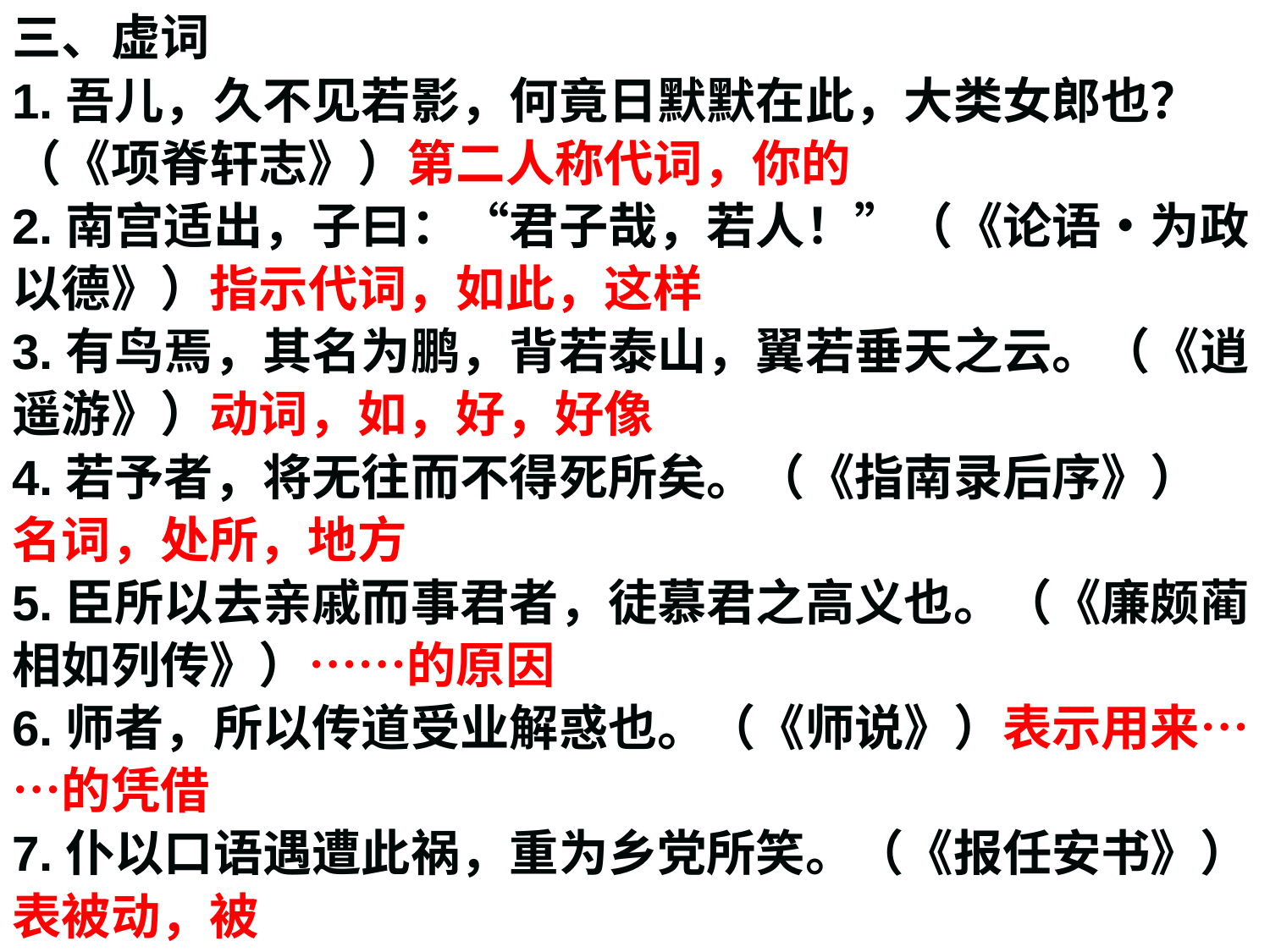

三、虚词
1.吾儿，久不见若影，何竟日默默在此，大类女郎也？（《项脊轩志》）第二人称代词，你的
2.南宫适出，子曰：“君子哉，若人！”（《论语•为政以德》）指示代词，如此，这样
3.有鸟焉，其名为鹏，背若泰山，翼若垂天之云。（《逍遥游》）动词，如，好，好像
4.若予者，将无往而不得死所矣。（《指南录后序》）
名词，处所，地方
5.臣所以去亲戚而事君者，徒慕君之高义也。（《廉颇蔺相如列传》）……的原因
6.师者，所以传道受业解惑也。（《师说》）表示用来……的凭借
7.仆以口语遇遭此祸，重为乡党所笑。（《报任安书》）表被动，被